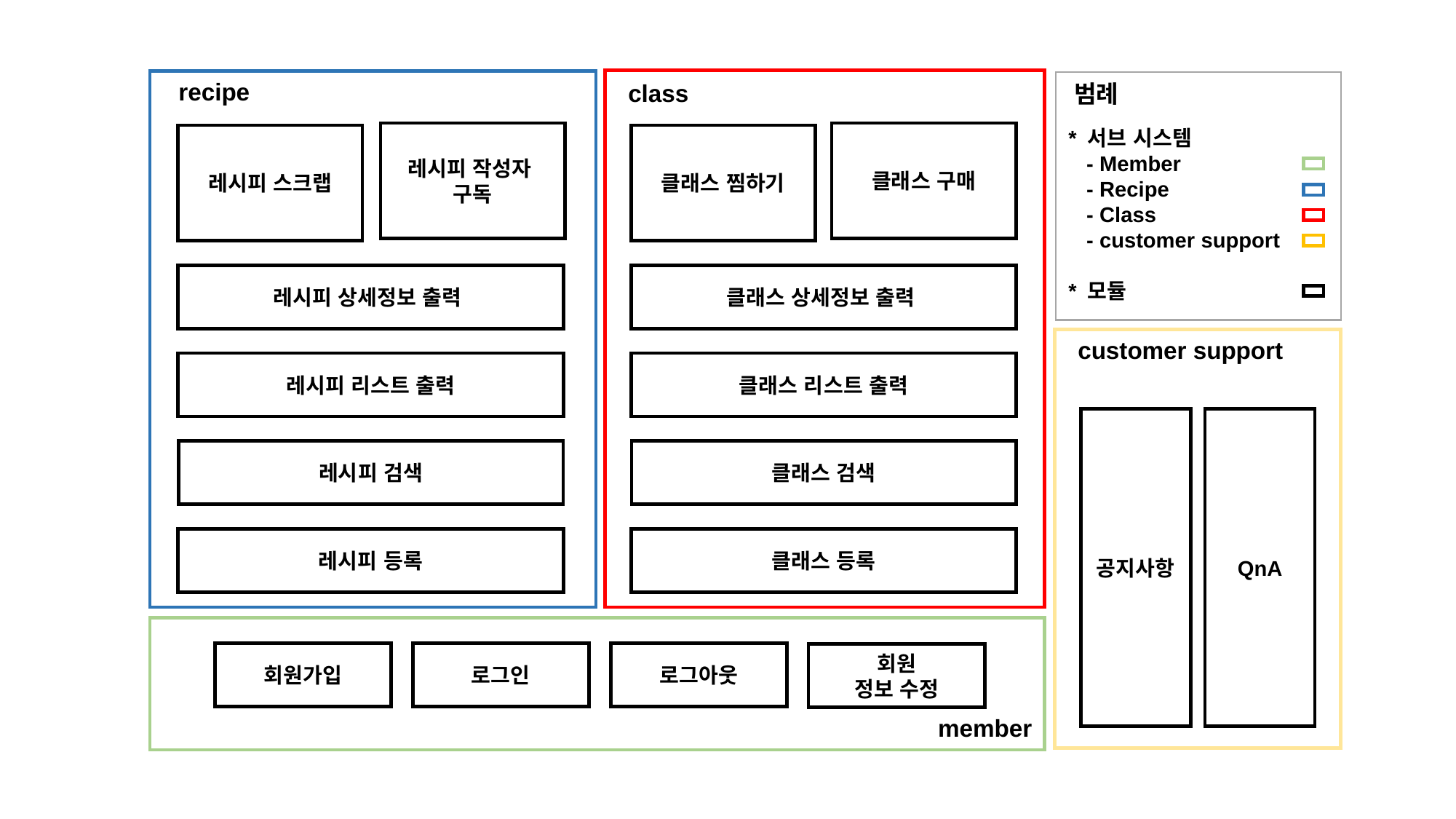

recipe

class

범례
* 서브 시스템
   - Member
   - Recipe
   - Class
   - customer support

* 모듈
레시피 작성자
구독
클래스 구매
레시피 스크랩
클래스 찜하기

레시피 상세정보 출력
클래스 상세정보 출력

customer support

레시피 리스트 출력
클래스 리스트 출력
QnA
공지사항
레시피 검색
클래스 검색
레시피 등록
클래스 등록

회원가입
로그인
로그아웃
회원
정보 수정
member